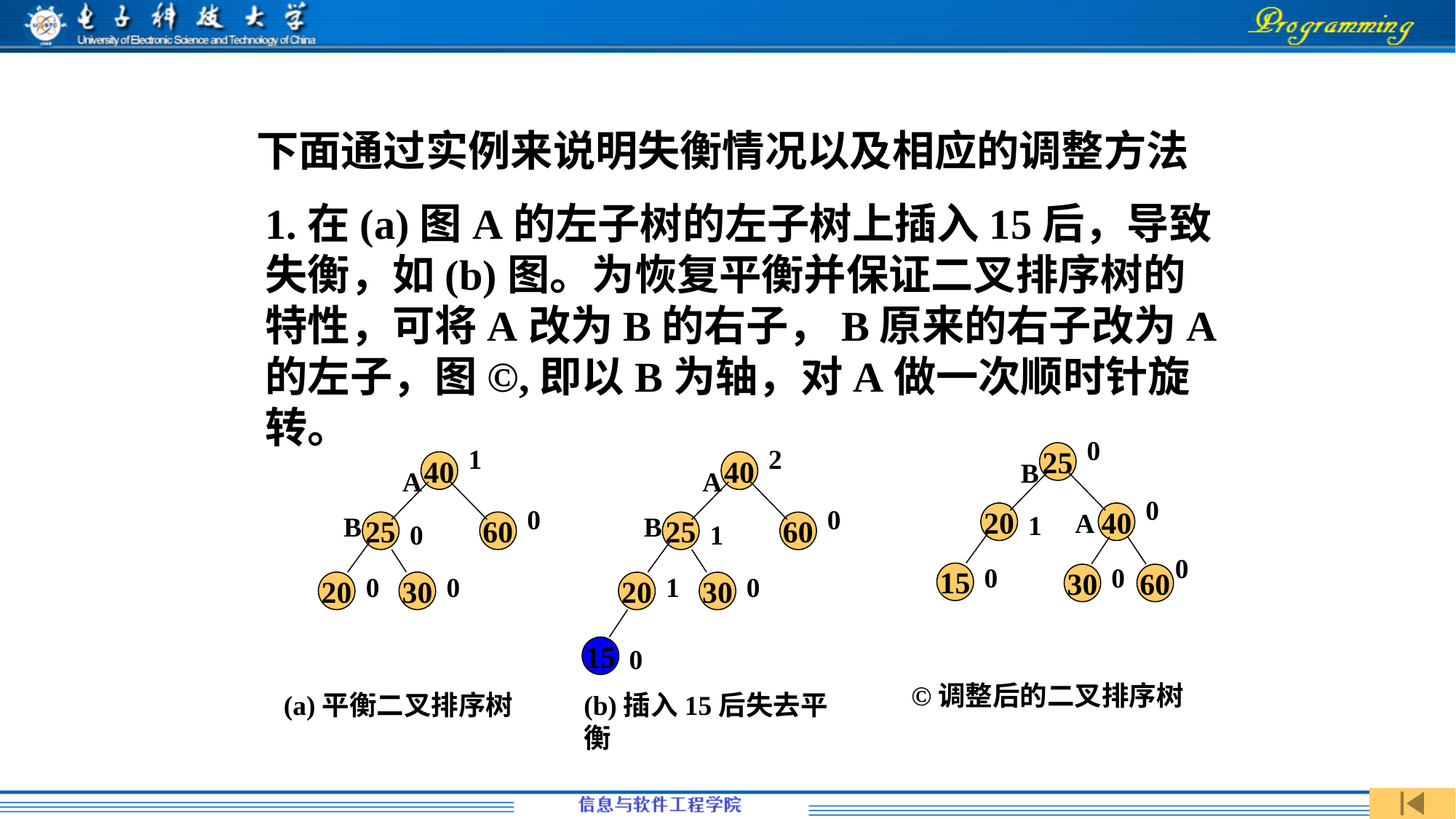

下面通过实例来说明失衡情况以及相应的调整方法
1.在(a)图A的左子树的左子树上插入15后，导致失衡，如(b)图。为恢复平衡并保证二叉排序树的特性，可将A改为B的右子，B原来的右子改为A的左子，图©,即以B为轴，对A做一次顺时针旋转。
0
25
B

0
A
20
1
40

0
0
0
15
30
60
©调整后的二叉排序树
1
40
A

0
B
25
60
0

0
0
20
30
(a)平衡二叉排序树
2
40
A

0
B
25
1
60

1
0
20
30

15
0
(b)插入15后失去平衡